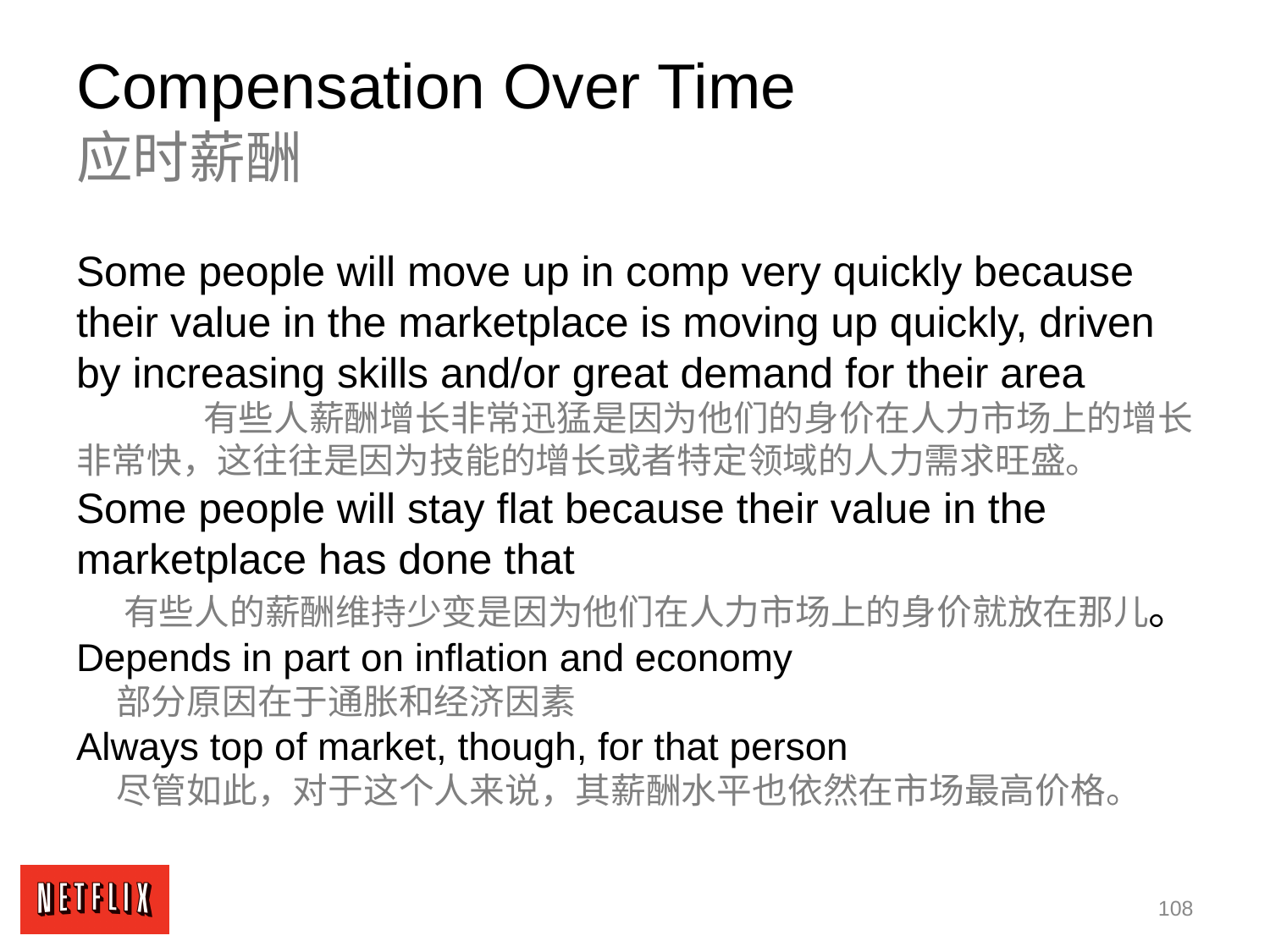

Compensation Over Time
应时薪酬
Some people will move up in comp very quickly because their value in the marketplace is moving up quickly, driven by increasing skills and/or great demand for their area
     	有些人薪酬增长非常迅猛是因为他们的身价在人力市场上的增长非常快，这往往是因为技能的增长或者特定领域的人力需求旺盛。
Some people will stay flat because their value in the marketplace has done that
     有些人的薪酬维持少变是因为他们在人力市场上的身价就放在那儿。
Depends in part on inflation and economy
    部分原因在于通胀和经济因素
Always top of market, though, for that person
    尽管如此，对于这个人来说，其薪酬水平也依然在市场最高价格。

108